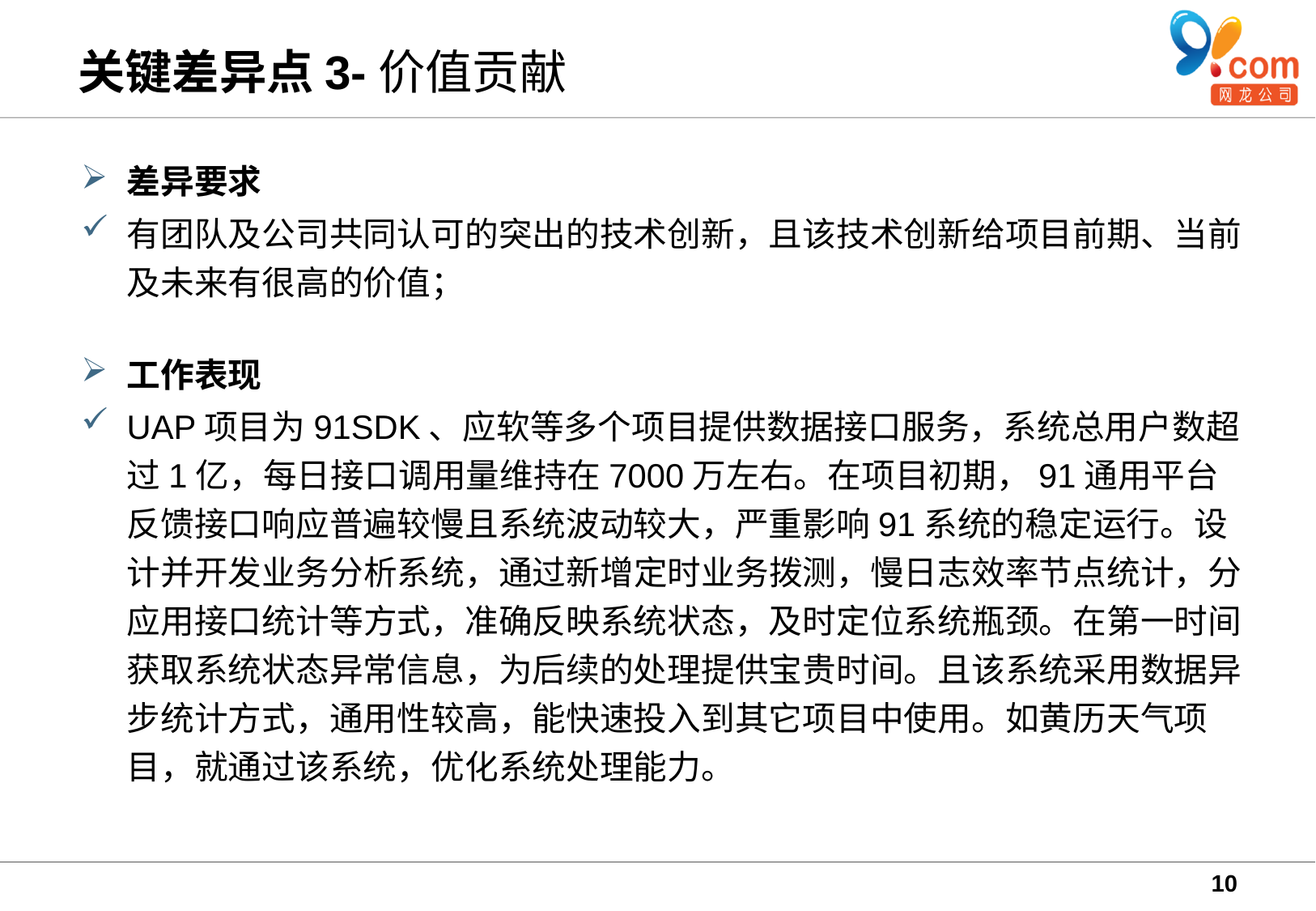

# 关键差异点3-价值贡献
差异要求
有团队及公司共同认可的突出的技术创新，且该技术创新给项目前期、当前及未来有很高的价值；

工作表现
UAP项目为91SDK、应软等多个项目提供数据接口服务，系统总用户数超过1亿，每日接口调用量维持在7000万左右。在项目初期，91通用平台反馈接口响应普遍较慢且系统波动较大，严重影响91系统的稳定运行。设计并开发业务分析系统，通过新增定时业务拨测，慢日志效率节点统计，分应用接口统计等方式，准确反映系统状态，及时定位系统瓶颈。在第一时间获取系统状态异常信息，为后续的处理提供宝贵时间。且该系统采用数据异步统计方式，通用性较高，能快速投入到其它项目中使用。如黄历天气项目，就通过该系统，优化系统处理能力。

10